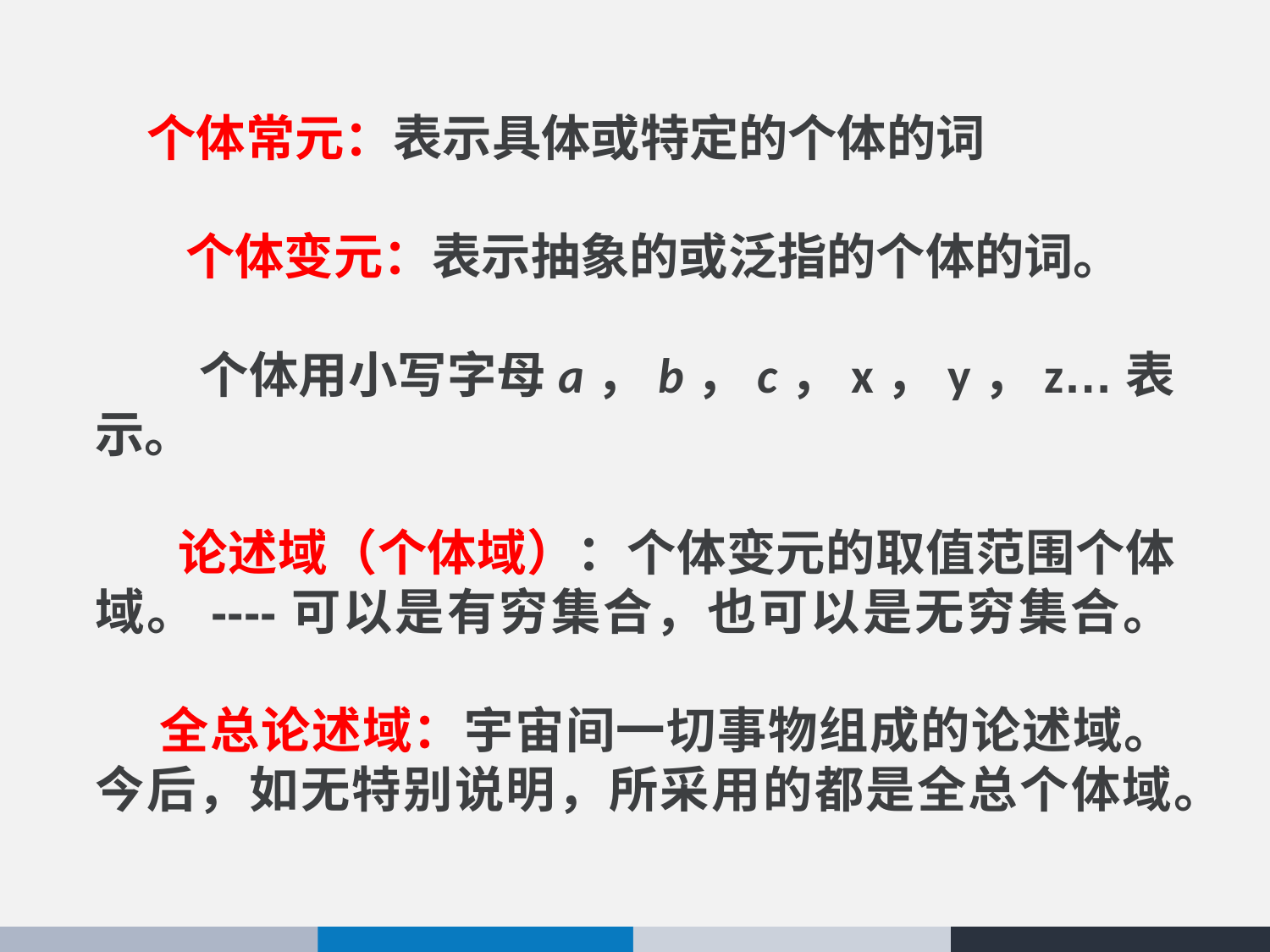

个体常元：表示具体或特定的个体的词

       个体变元：表示抽象的或泛指的个体的词。

        个体用小写字母a，b，c，x，y，z…表示。

      论述域（个体域）：个体变元的取值范围个体域。----可以是有穷集合，也可以是无穷集合。
    全总论述域：宇宙间一切事物组成的论述域。
今后，如无特别说明，所采用的都是全总个体域。